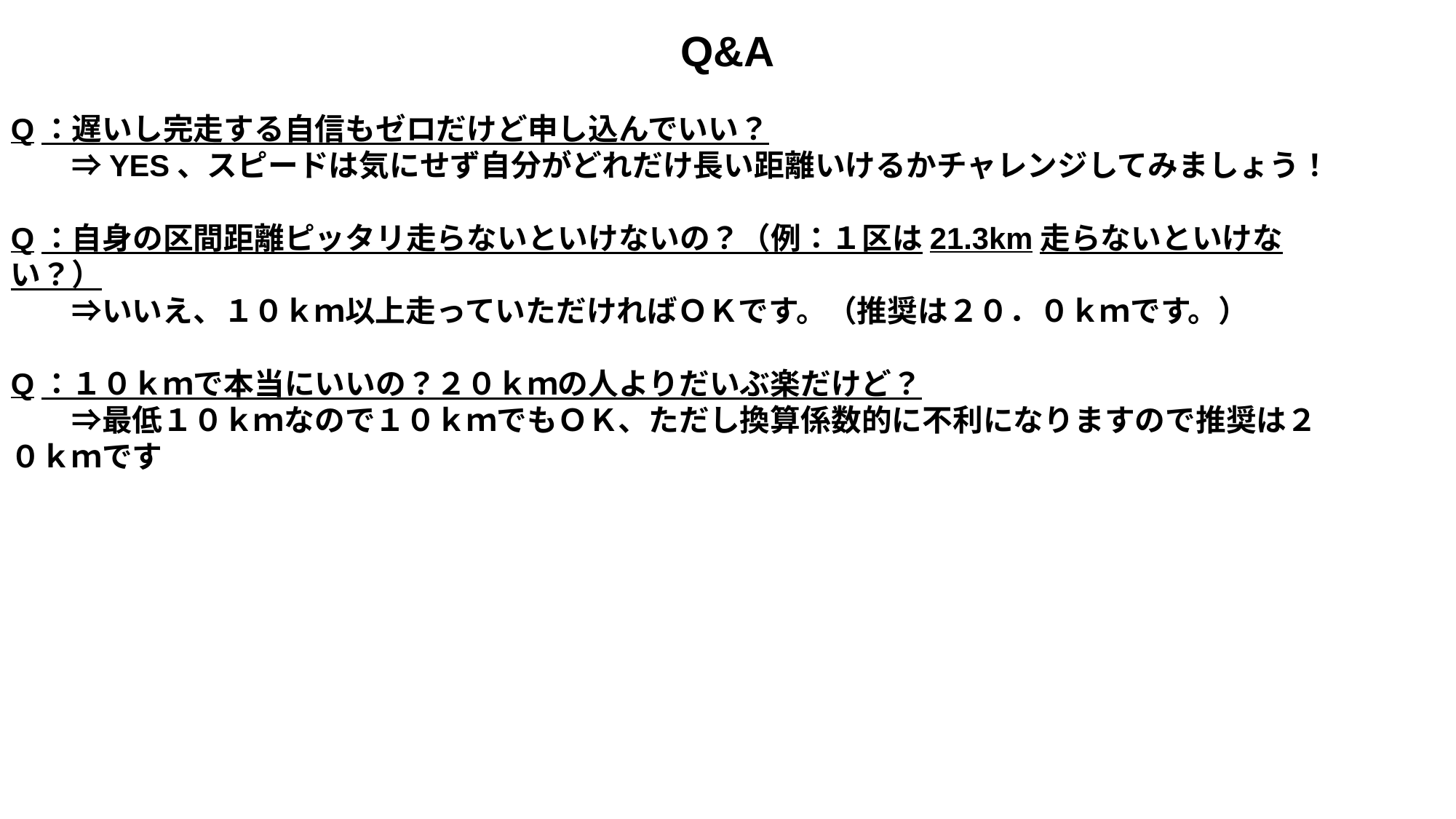

Q&A
Q：遅いし完走する自信もゼロだけど申し込んでいい？
　　⇒YES、スピードは気にせず自分がどれだけ長い距離いけるかチャレンジしてみましょう！

Q：自身の区間距離ピッタリ走らないといけないの？（例：１区は21.3km走らないといけない？）
　　⇒いいえ、１０ｋｍ以上走っていただければＯＫです。（推奨は２０．０ｋｍです。）

Q：１０ｋｍで本当にいいの？２０ｋｍの人よりだいぶ楽だけど？
　　⇒最低１０ｋｍなので１０ｋｍでもＯＫ、ただし換算係数的に不利になりますので推奨は２０ｋｍです